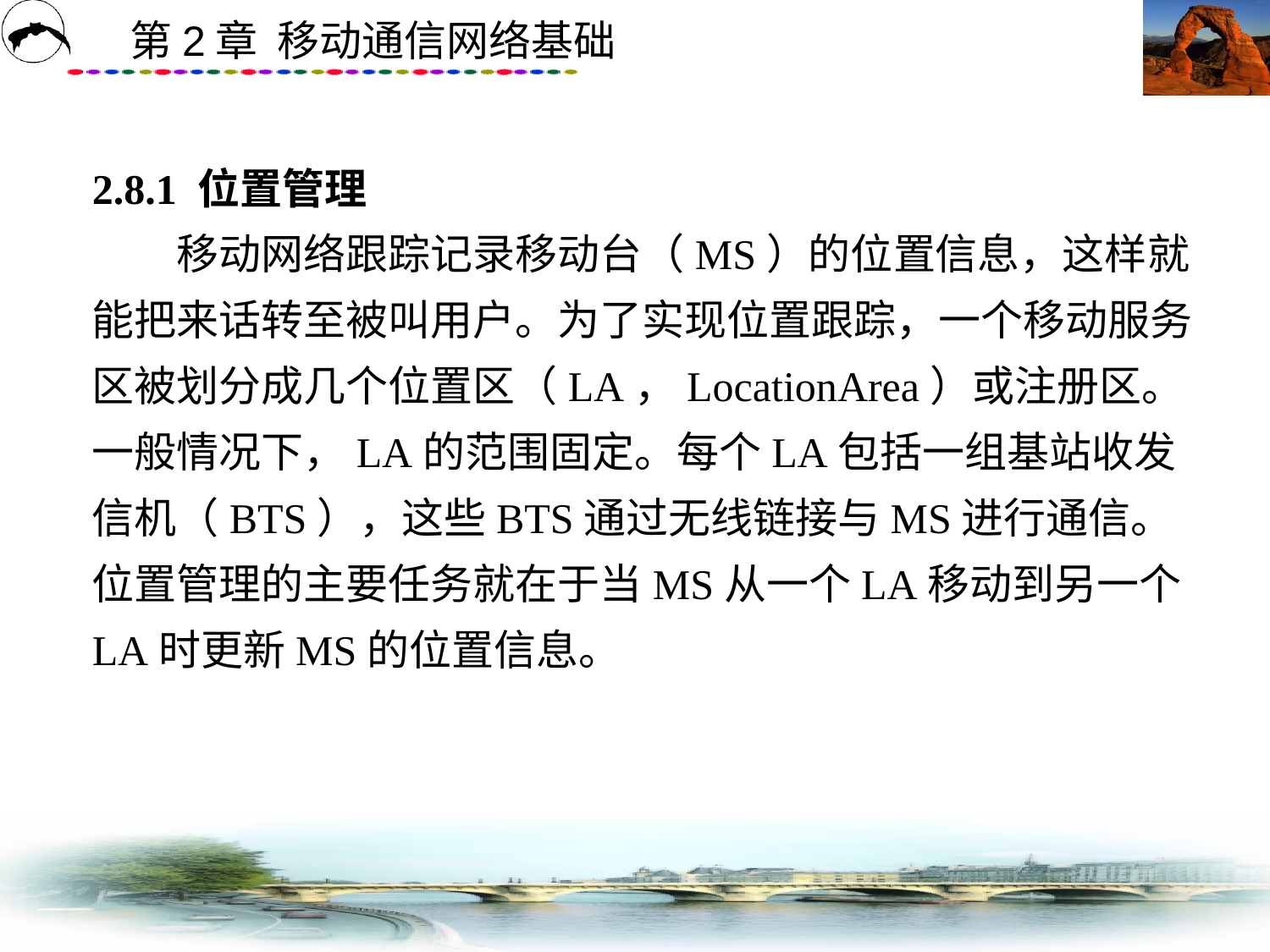

# 2.8.1 位置管理 　　移动网络跟踪记录移动台（MS）的位置信息，这样就能把来话转至被叫用户。为了实现位置跟踪，一个移动服务区被划分成几个位置区（LA，LocationArea）或注册区。一般情况下，LA的范围固定。每个LA包括一组基站收发信机（BTS），这些BTS通过无线链接与MS进行通信。位置管理的主要任务就在于当MS从一个LA移动到另一个LA时更新MS的位置信息。